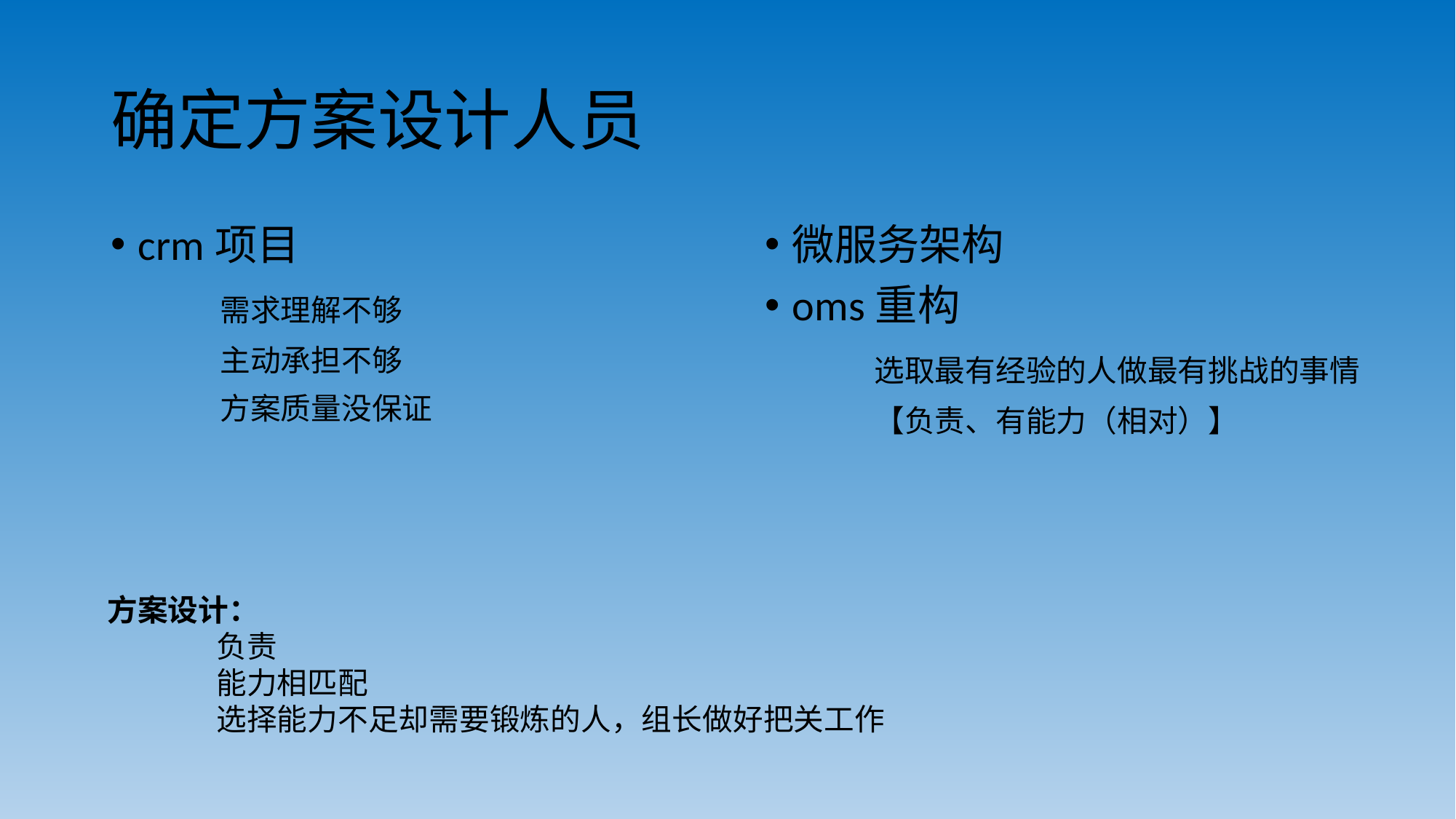

# 确定方案设计人员
crm项目
	需求理解不够
	主动承担不够
	方案质量没保证
微服务架构
oms重构
	选取最有经验的人做最有挑战的事情
	【负责、有能力（相对）】

方案设计：
	负责
	能力相匹配
	选择能力不足却需要锻炼的人，组长做好把关工作